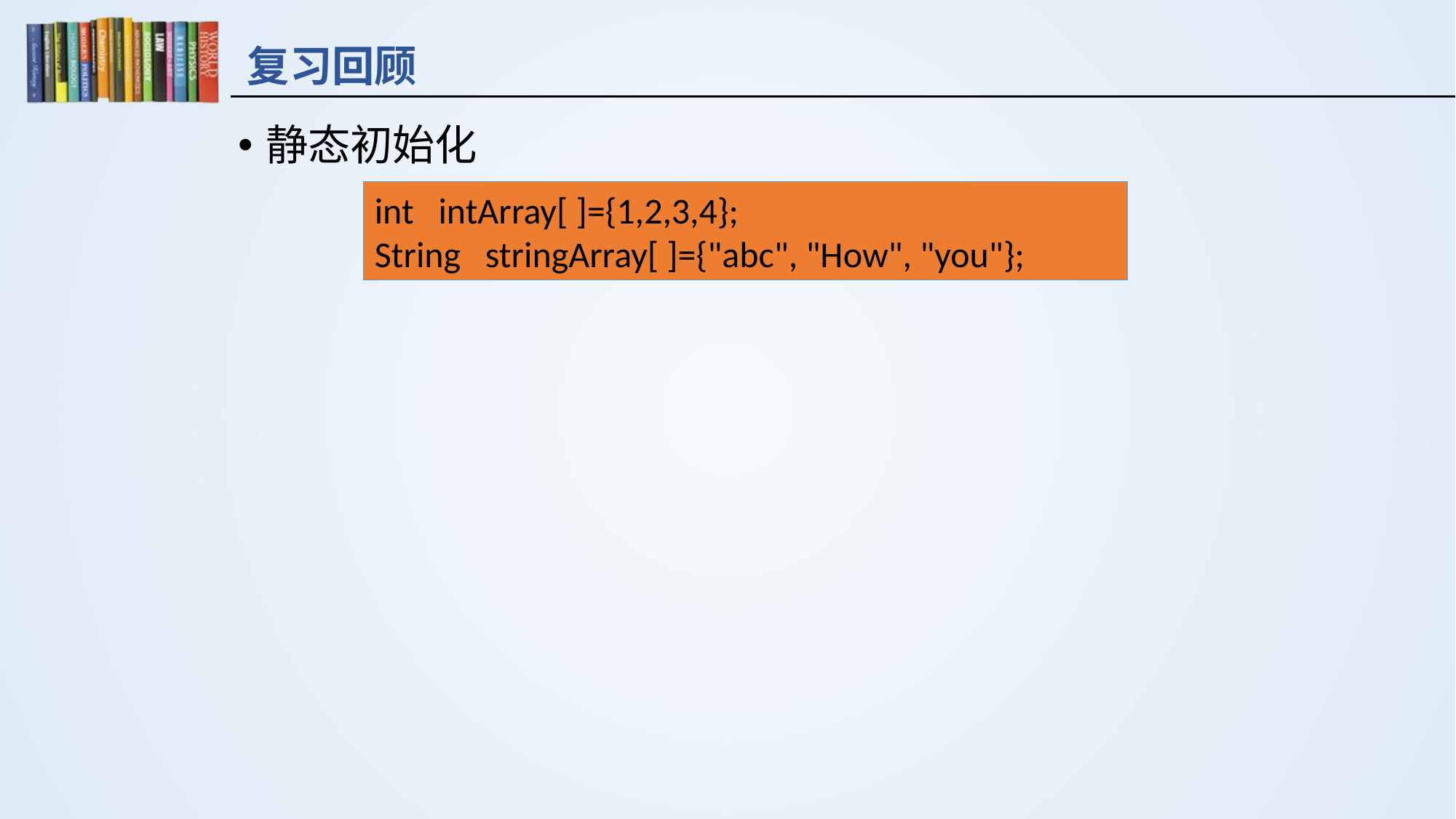

# 复习回顾
静态初始化

int   intArray[ ]={1,2,3,4};
String   stringArray[ ]={"abc", "How", "you"};